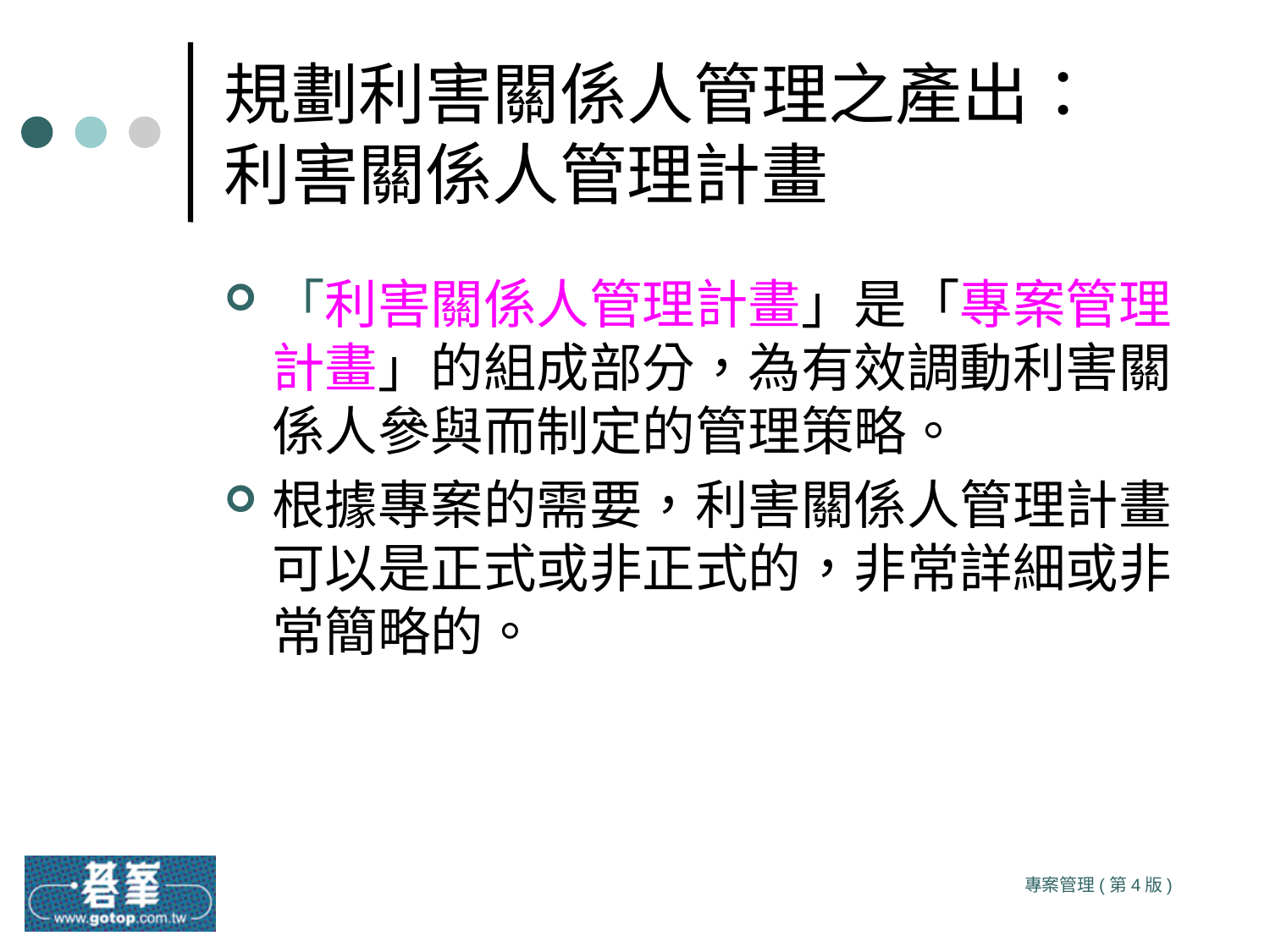

# 規劃利害關係人管理之產出： 利害關係人管理計畫
「利害關係人管理計畫」是「專案管理計畫」的組成部分，為有效調動利害關係人參與而制定的管理策略。
根據專案的需要，利害關係人管理計畫可以是正式或非正式的，非常詳細或非常簡略的。
專案管理(第4版)